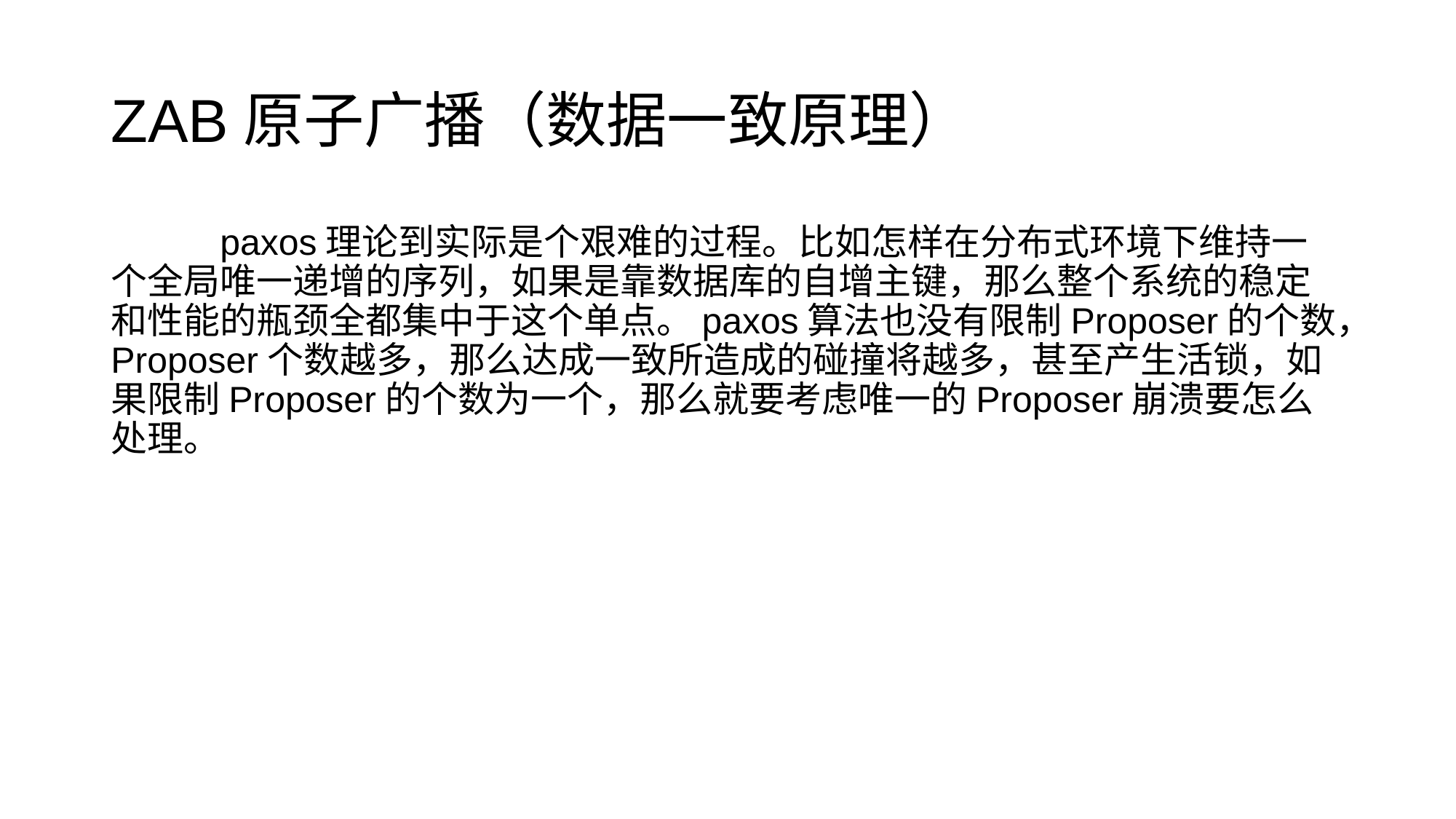

# ZAB原子广播（数据一致原理）
	paxos理论到实际是个艰难的过程。比如怎样在分布式环境下维持一个全局唯一递增的序列，如果是靠数据库的自增主键，那么整个系统的稳定和性能的瓶颈全都集中于这个单点。paxos算法也没有限制Proposer的个数，Proposer个数越多，那么达成一致所造成的碰撞将越多，甚至产生活锁，如果限制Proposer的个数为一个，那么就要考虑唯一的Proposer崩溃要怎么处理。